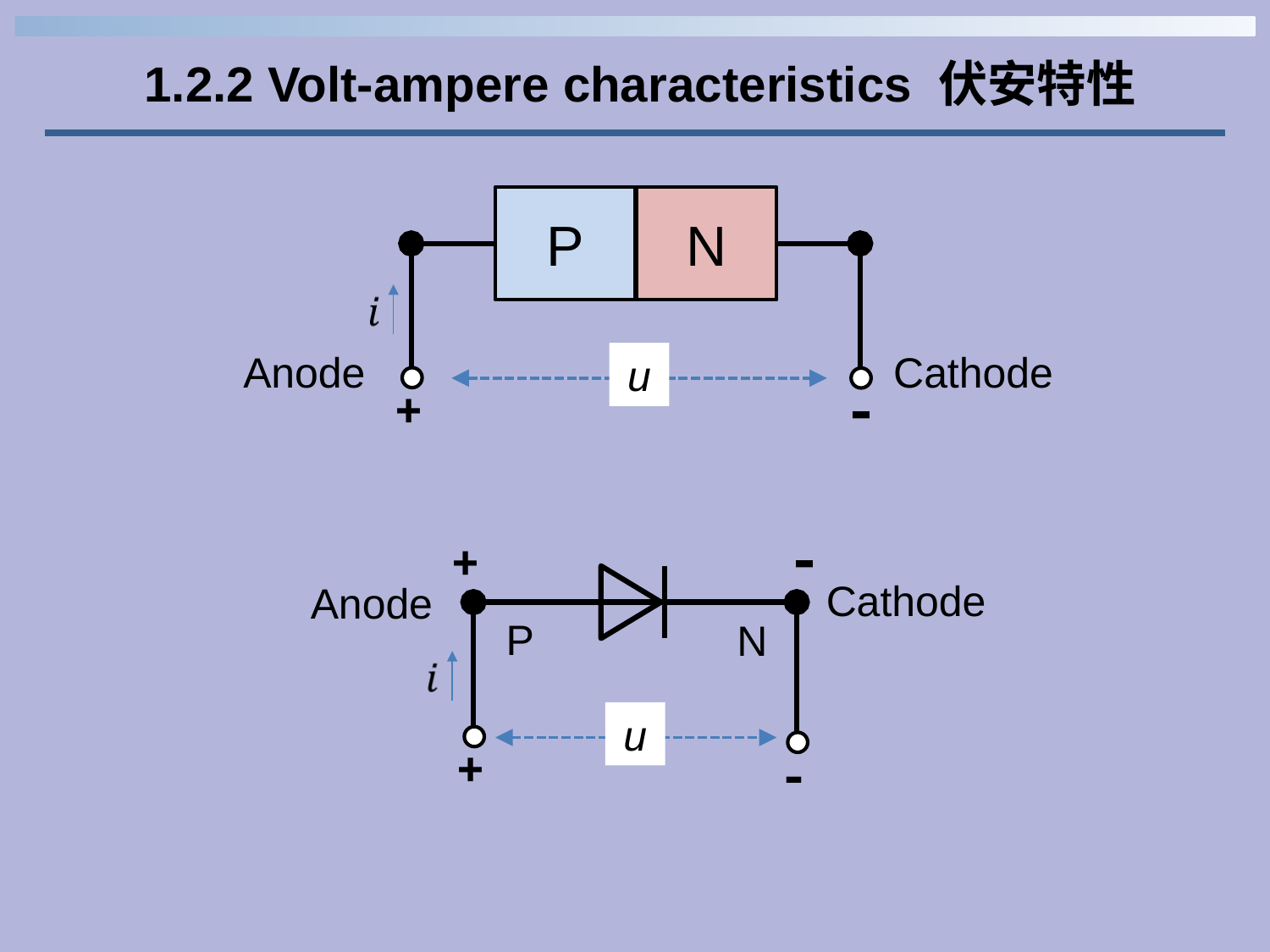

1.2.2 Volt-ampere characteristics 伏安特性

P
N
u

-

+

Anode
Cathode
-
+

Cathode
Anode
P
N

u

+

-